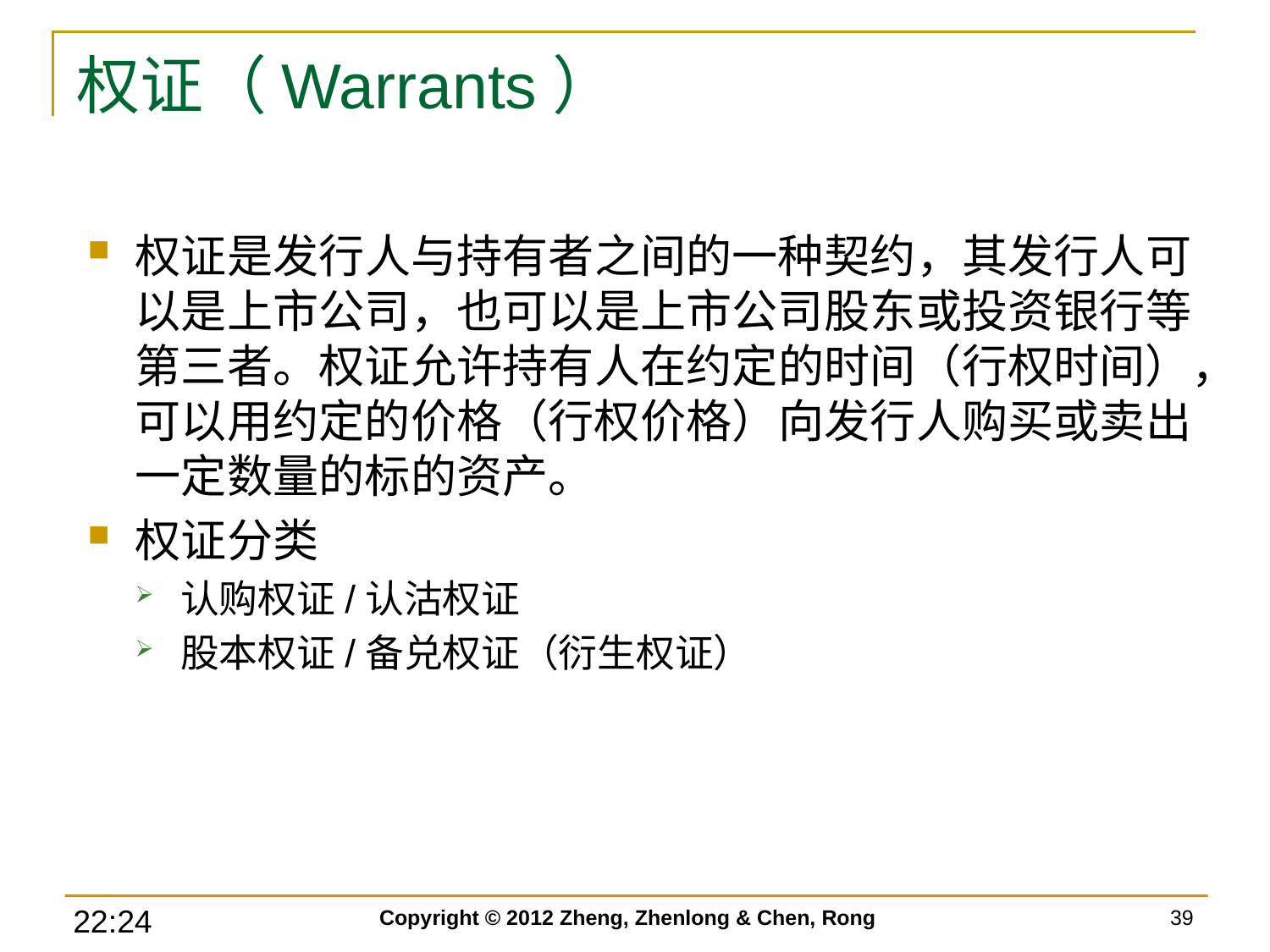

# 权证（Warrants）

权证是发行人与持有者之间的一种契约，其发行人可以是上市公司，也可以是上市公司股东或投资银行等第三者。权证允许持有人在约定的时间（行权时间），可以用约定的价格（行权价格）向发行人购买或卖出一定数量的标的资产。
权证分类
认购权证/认沽权证
股本权证/备兑权证（衍生权证）
Copyright © 2012 Zheng, Zhenlong & Chen, Rong
39